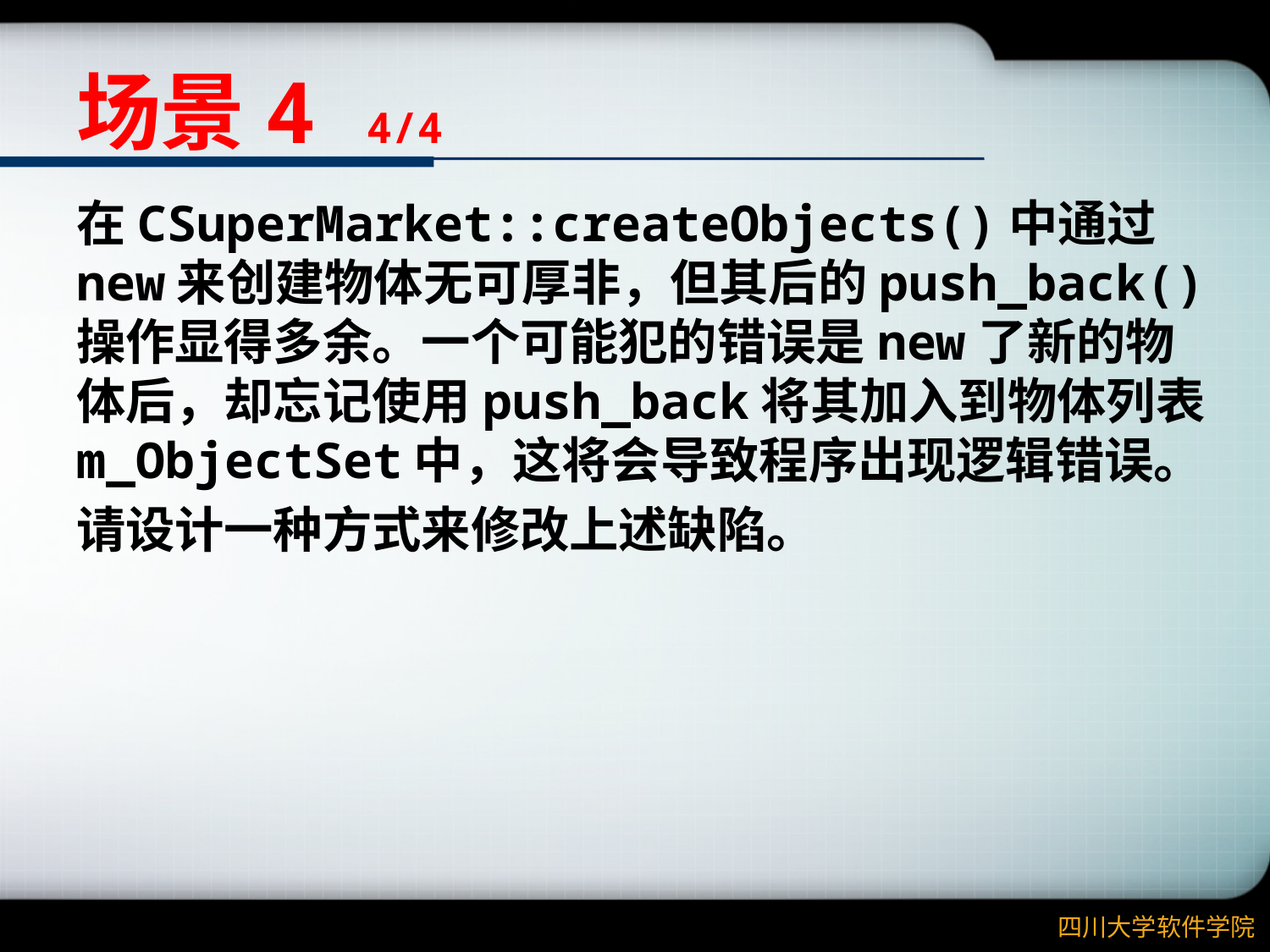

# 场景4 4/4
在CSuperMarket::createObjects()中通过new来创建物体无可厚非，但其后的push_back()操作显得多余。一个可能犯的错误是new了新的物体后，却忘记使用push_back将其加入到物体列表m_ObjectSet中，这将会导致程序出现逻辑错误。
请设计一种方式来修改上述缺陷。